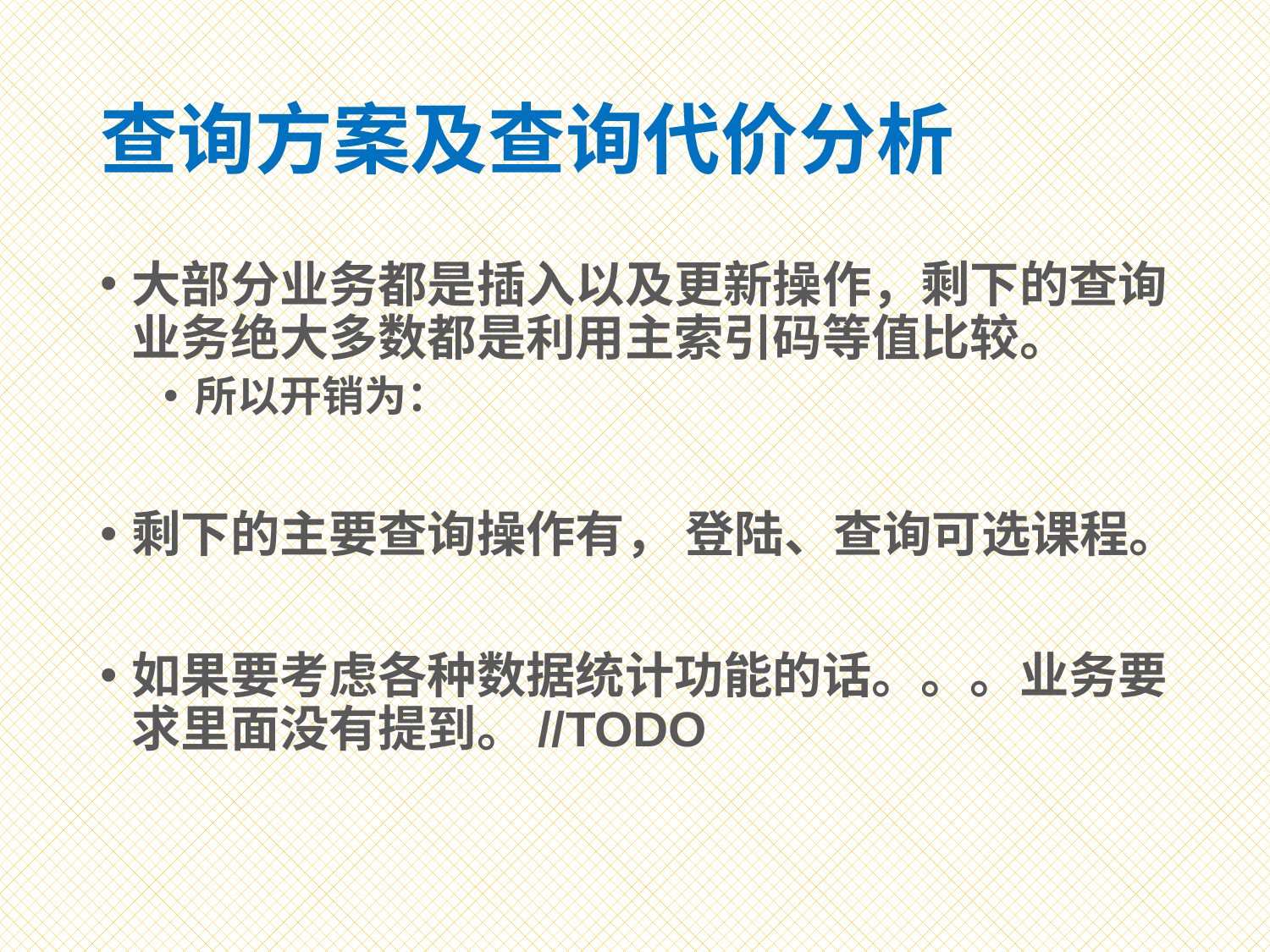

# 查询方案及查询代价分析
大部分业务都是插入以及更新操作，剩下的查询业务绝大多数都是利用主索引码等值比较。
所以开销为：

剩下的主要查询操作有， 登陆、查询可选课程。

如果要考虑各种数据统计功能的话。。。业务要求里面没有提到。//TODO